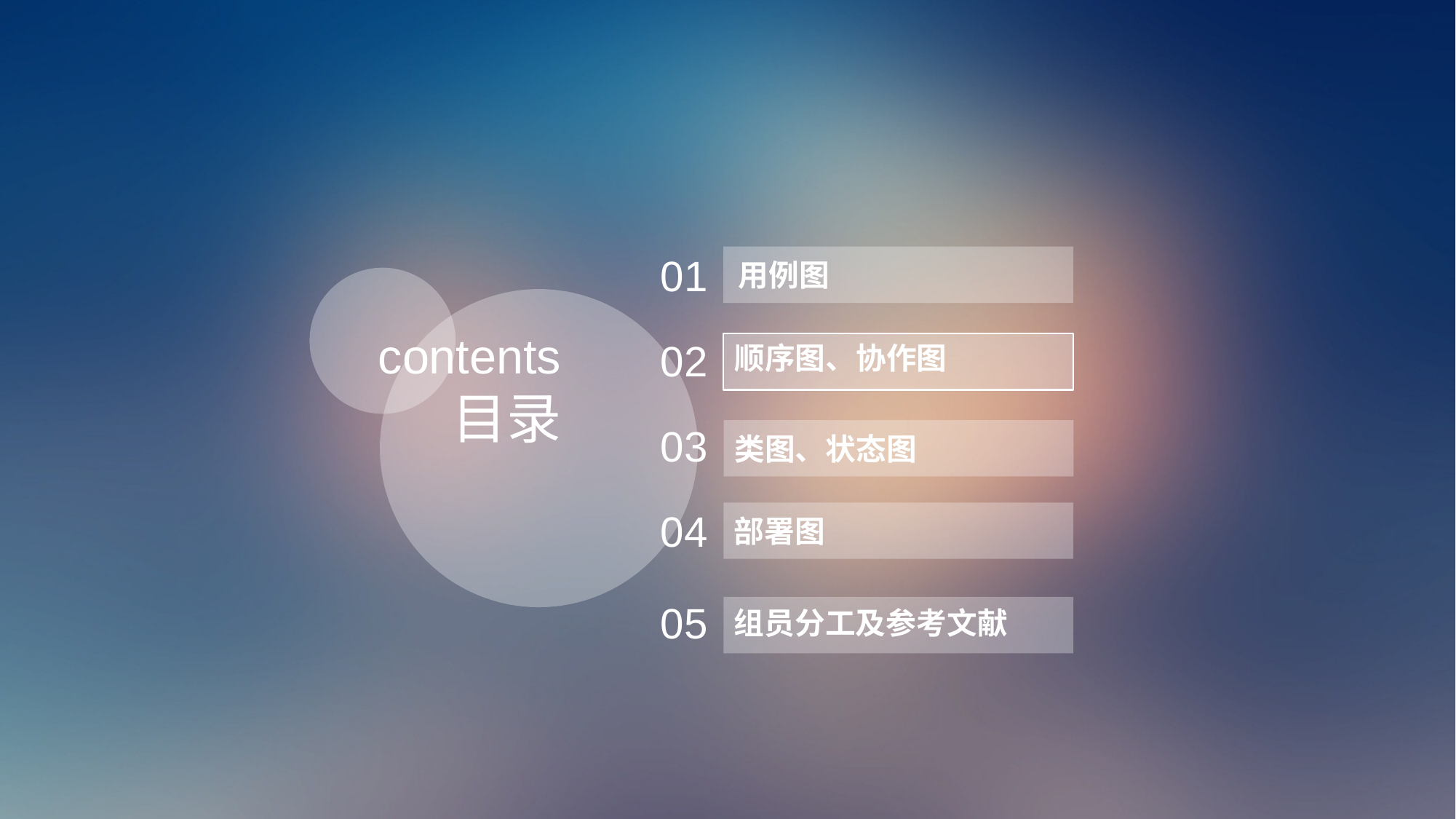

01

用例图

contents
目录
02

顺序图、协作图
03

类图、状态图
04

部署图
05

组员分工及参考文献